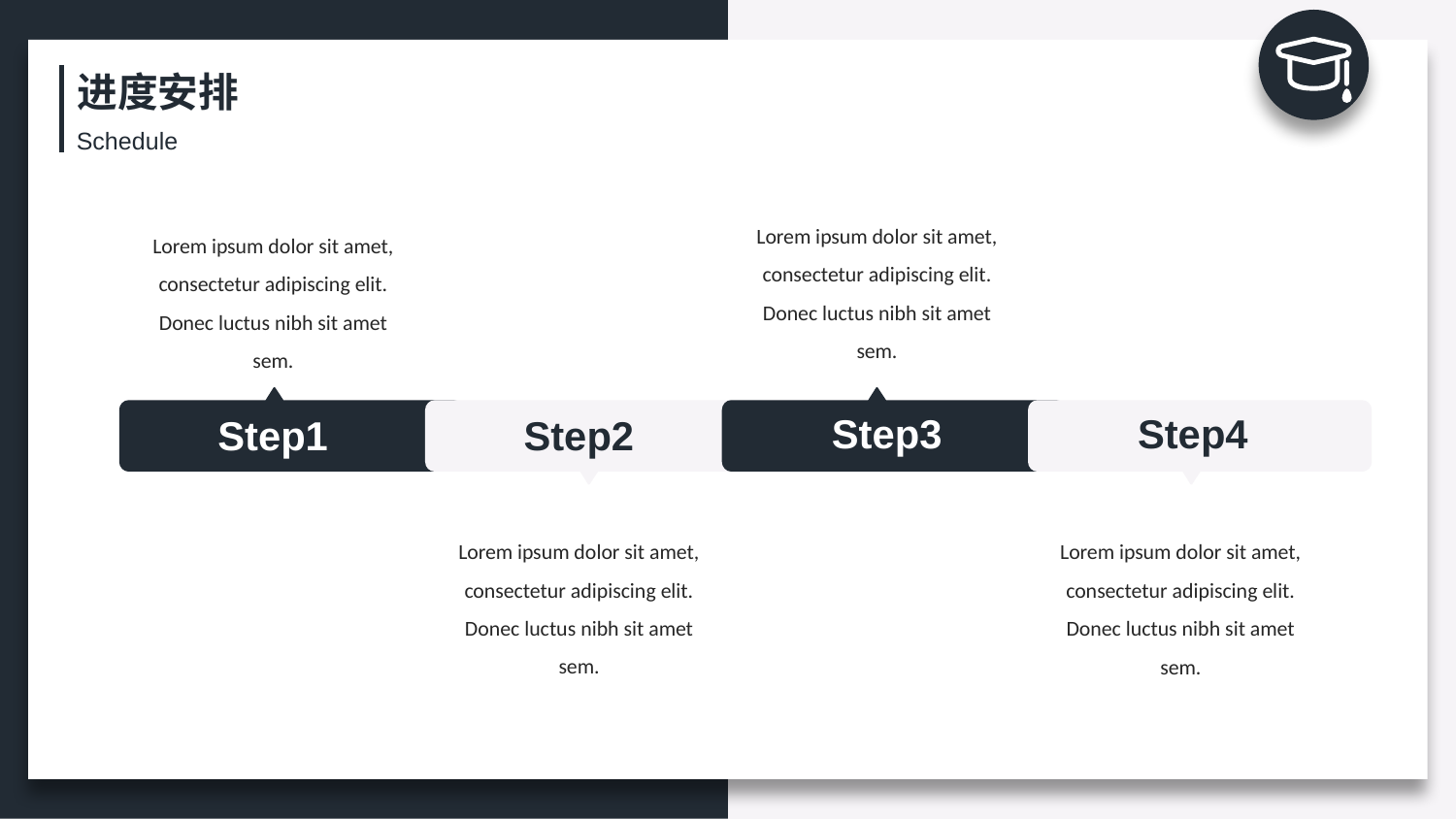

进度安排
Schedule
Lorem ipsum dolor sit amet, consectetur adipiscing elit. Donec luctus nibh sit amet sem.
Lorem ipsum dolor sit amet, consectetur adipiscing elit. Donec luctus nibh sit amet sem.

Step3
Step4

Step1
Step2
Lorem ipsum dolor sit amet, consectetur adipiscing elit. Donec luctus nibh sit amet sem.
Lorem ipsum dolor sit amet, consectetur adipiscing elit. Donec luctus nibh sit amet sem.